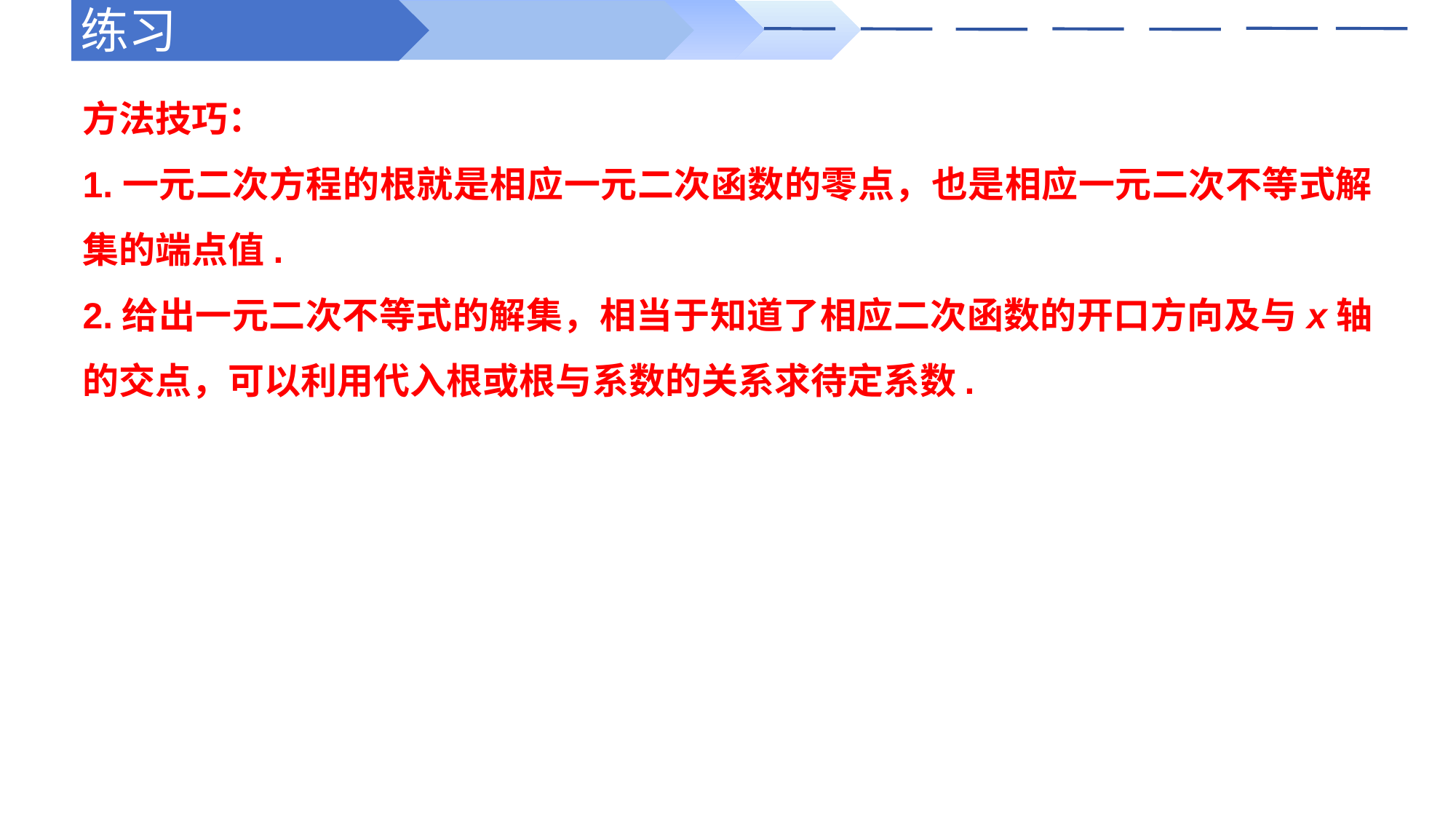

练习

方法技巧：
1.一元二次方程的根就是相应一元二次函数的零点，也是相应一元二次不等式解集的端点值.
2.给出一元二次不等式的解集，相当于知道了相应二次函数的开口方向及与x轴的交点，可以利用代入根或根与系数的关系求待定系数.